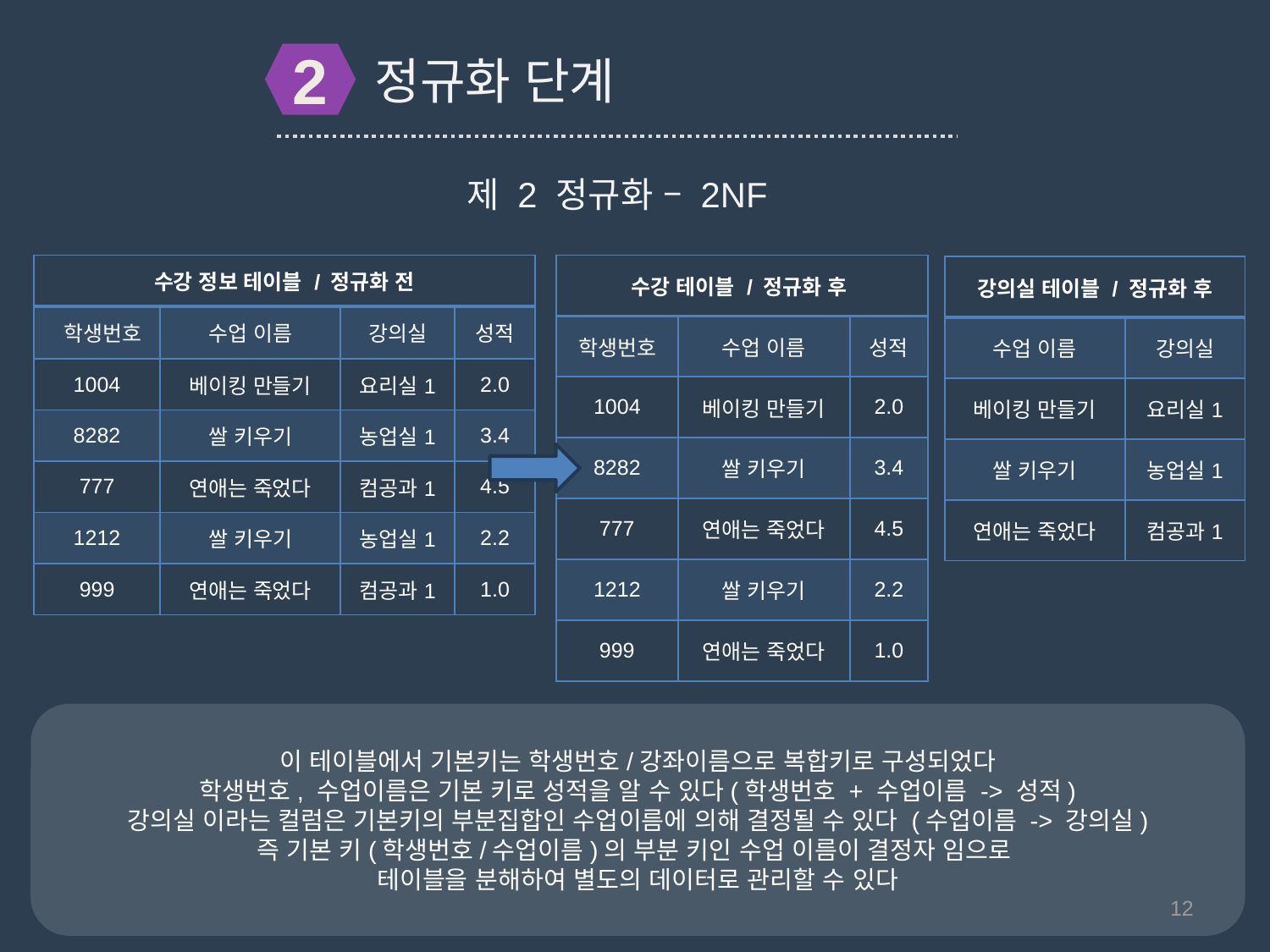

2
정규화 단계
제 2 정규화 – 2NF
| 수강 정보 테이블 / 정규화 전 |  |  |  |
| --- | --- | --- | --- |
| 학생번호 | 수업 이름 | 강의실 | 성적 |
| 1004 | 베이킹 만들기 | 요리실1 | 2.0 |
| 8282 | 쌀 키우기 | 농업실1 | 3.4 |
| 777 | 연애는 죽었다 | 컴공과1 | 4.5 |
| 1212 | 쌀 키우기 | 농업실1 | 2.2 |
| 999 | 연애는 죽었다 | 컴공과1 | 1.0 |
| 수강 테이블 / 정규화 후 |  |  |
| --- | --- | --- |
| 학생번호 | 수업 이름 | 성적 |
| 1004 | 베이킹 만들기 | 2.0 |
| 8282 | 쌀 키우기 | 3.4 |
| 777 | 연애는 죽었다 | 4.5 |
| 1212 | 쌀 키우기 | 2.2 |
| 999 | 연애는 죽었다 | 1.0 |
| 강의실 테이블 / 정규화 후 |  |
| --- | --- |
| 수업 이름 | 강의실 |
| 베이킹 만들기 | 요리실1 |
| 쌀 키우기 | 농업실1 |
| 연애는 죽었다 | 컴공과1 |

이 테이블에서 기본키는 학생번호/강좌이름으로 복합키로 구성되었다
학생번호, 수업이름은 기본 키로 성적을 알 수 있다(학생번호 + 수업이름 -> 성적)
강의실 이라는 컬럼은 기본키의 부분집합인 수업이름에 의해 결정될 수 있다 (수업이름 -> 강의실)
즉 기본 키(학생번호/수업이름)의 부분 키인 수업 이름이 결정자 임으로
테이블을 분해하여 별도의 데이터로 관리할 수 있다
12